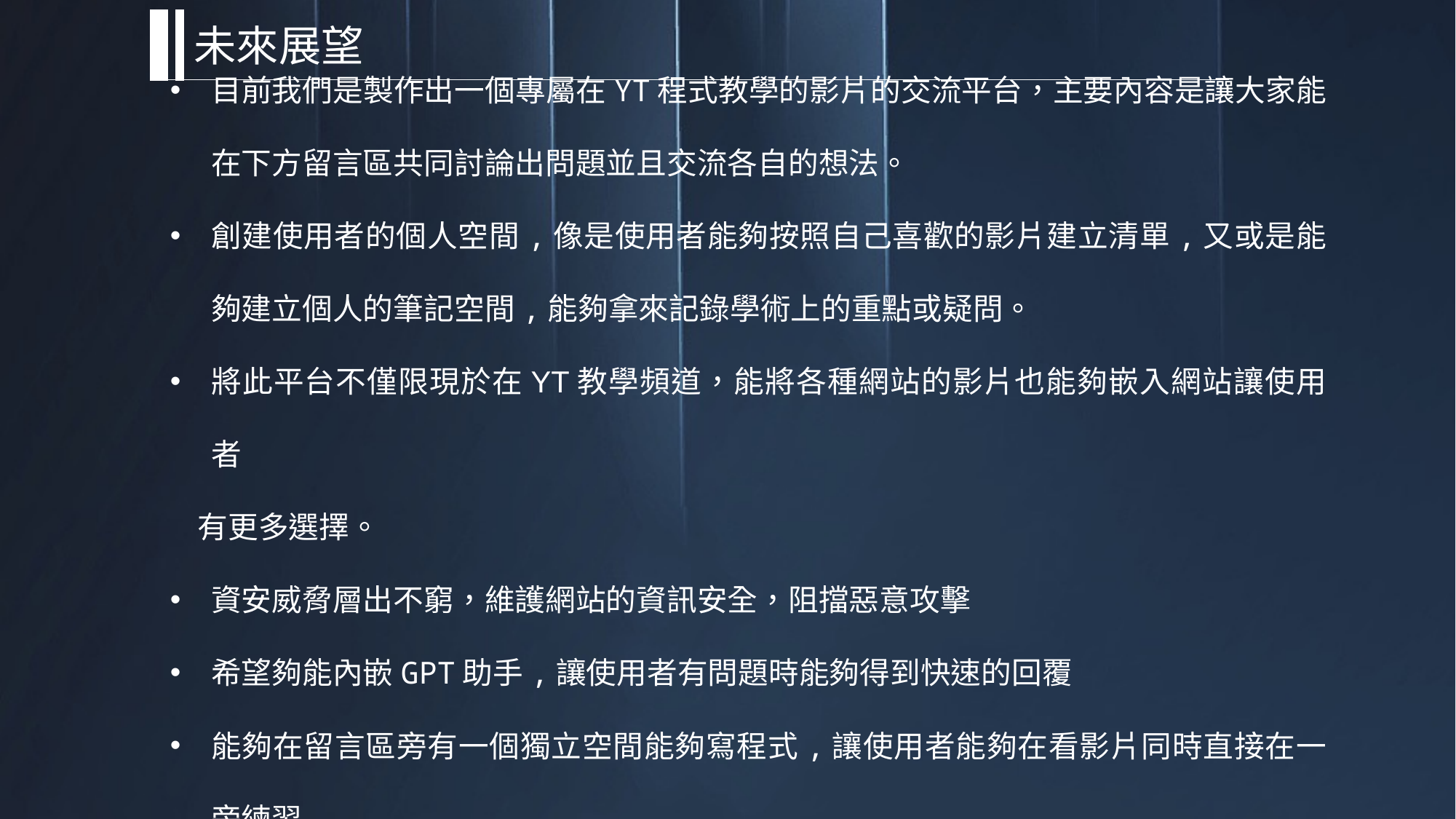

未來展望

目前我們是製作出一個專屬在YT程式教學的影片的交流平台，主要內容是讓大家能在下方留言區共同討論出問題並且交流各自的想法。
創建使用者的個人空間,像是使用者能夠按照自己喜歡的影片建立清單,又或是能夠建立個人的筆記空間,能夠拿來記錄學術上的重點或疑問。
將此平台不僅限現於在YT教學頻道，能將各種網站的影片也能夠嵌入網站讓使用者
   有更多選擇。
資安威脅層出不窮，維護網站的資訊安全，阻擋惡意攻擊
希望夠能內嵌GPT助手,讓使用者有問題時能夠得到快速的回覆
能夠在留言區旁有一個獨立空間能夠寫程式,讓使用者能夠在看影片同時直接在一旁練習